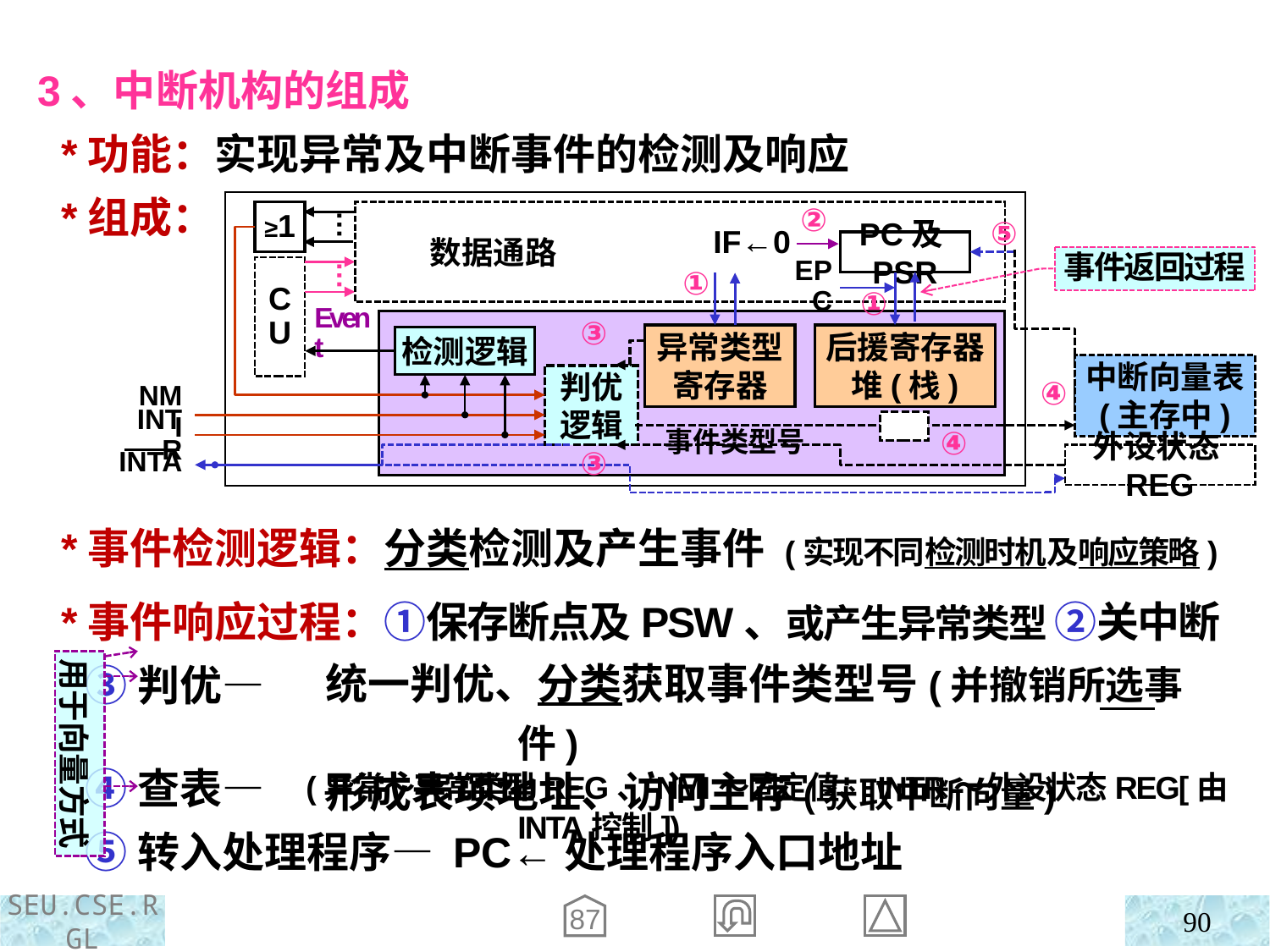

3、中断机构的组成
  *功能：实现异常及中断事件的检测及响应
  *组成：

         数据通路
≥1
…
PC及PSR
CU
…
EPC

Event
异常类型寄存器
后援寄存器堆(栈)
检测逻辑
中断向量表
(主存中)
判优逻辑
NMI

INTR
事件类型号
外设状态REG
INTA
②
⑤
IF←0
①
①
③
④
④
③
事件返回过程
  *事件检测逻辑：分类检测及产生事件 (实现不同检测时机及响应策略)
  *事件响应过程：①保存断点及PSW、或产生异常类型 ②关中断
     ③判优—

     ④查表—
     ⑤转入处理程序— PC←处理程序入口地址
 统一判优、分类获取事件类型号(并撤销所选事件)
(异常～异常类型REG、NMI～固定值、INTR～外设状态REG[由INTA控制])
用于向量方式
形成表项地址、访问主存(获取中断向量)

87
90